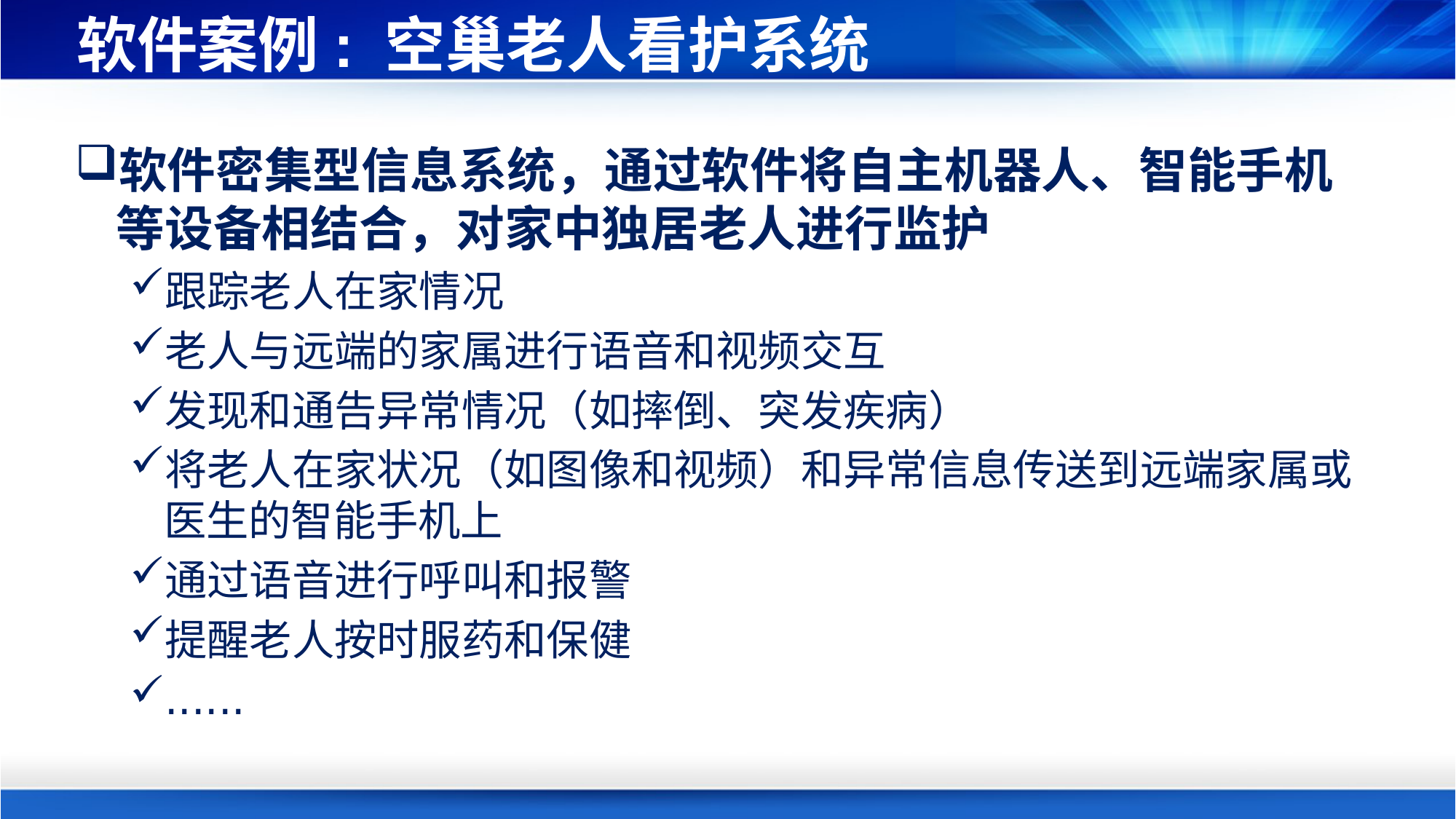

# 软件案例: 空巢老人看护系统
软件密集型信息系统，通过软件将自主机器人、智能手机等设备相结合，对家中独居老人进行监护
跟踪老人在家情况
老人与远端的家属进行语音和视频交互
发现和通告异常情况（如摔倒、突发疾病）
将老人在家状况（如图像和视频）和异常信息传送到远端家属或医生的智能手机上
通过语音进行呼叫和报警
提醒老人按时服药和保健
......